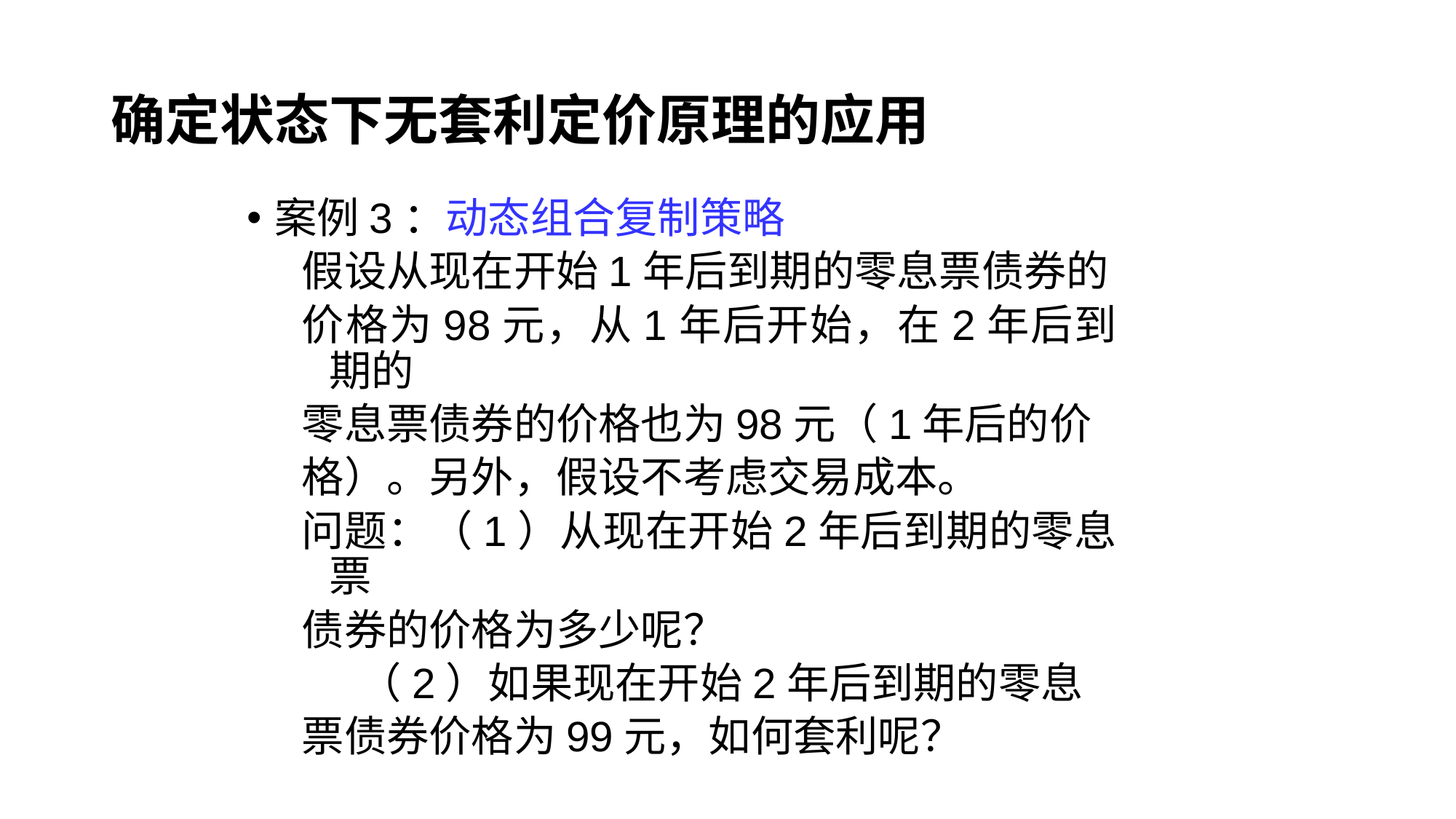

确定状态下无套利定价原理的应用
案例3：动态组合复制策略
假设从现在开始1年后到期的零息票债券的
价格为98元，从1年后开始，在2年后到期的
零息票债券的价格也为98元（1年后的价
格）。另外，假设不考虑交易成本。
问题：（1）从现在开始2年后到期的零息票
债券的价格为多少呢？
     （2）如果现在开始2年后到期的零息
票债券价格为99元，如何套利呢？